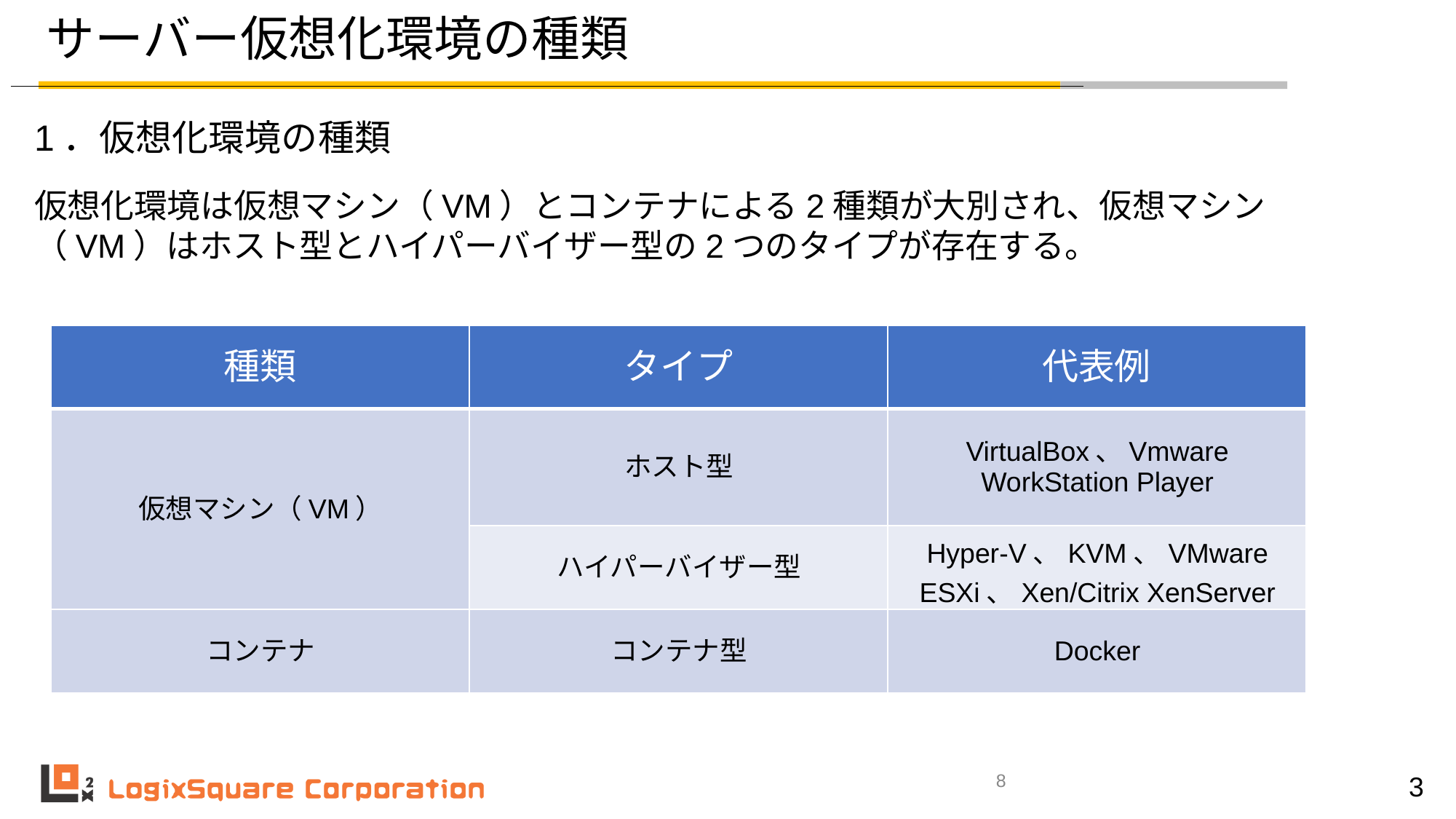

# サーバー仮想化環境の種類

1．仮想化環境の種類
仮想化環境は仮想マシン（VM）とコンテナによる2種類が大別され、仮想マシン（VM）はホスト型とハイパーバイザー型の2つのタイプが存在する。
| 種類 | タイプ | 代表例 |
| --- | --- | --- |
| 仮想マシン（VM） | ホスト型 | VirtualBox、Vmware WorkStation Player |
|  | ハイパーバイザー型 | Hyper-V、KVM、VMware ESXi、Xen/Citrix XenServer |
| コンテナ | コンテナ型 | Docker |
3
8